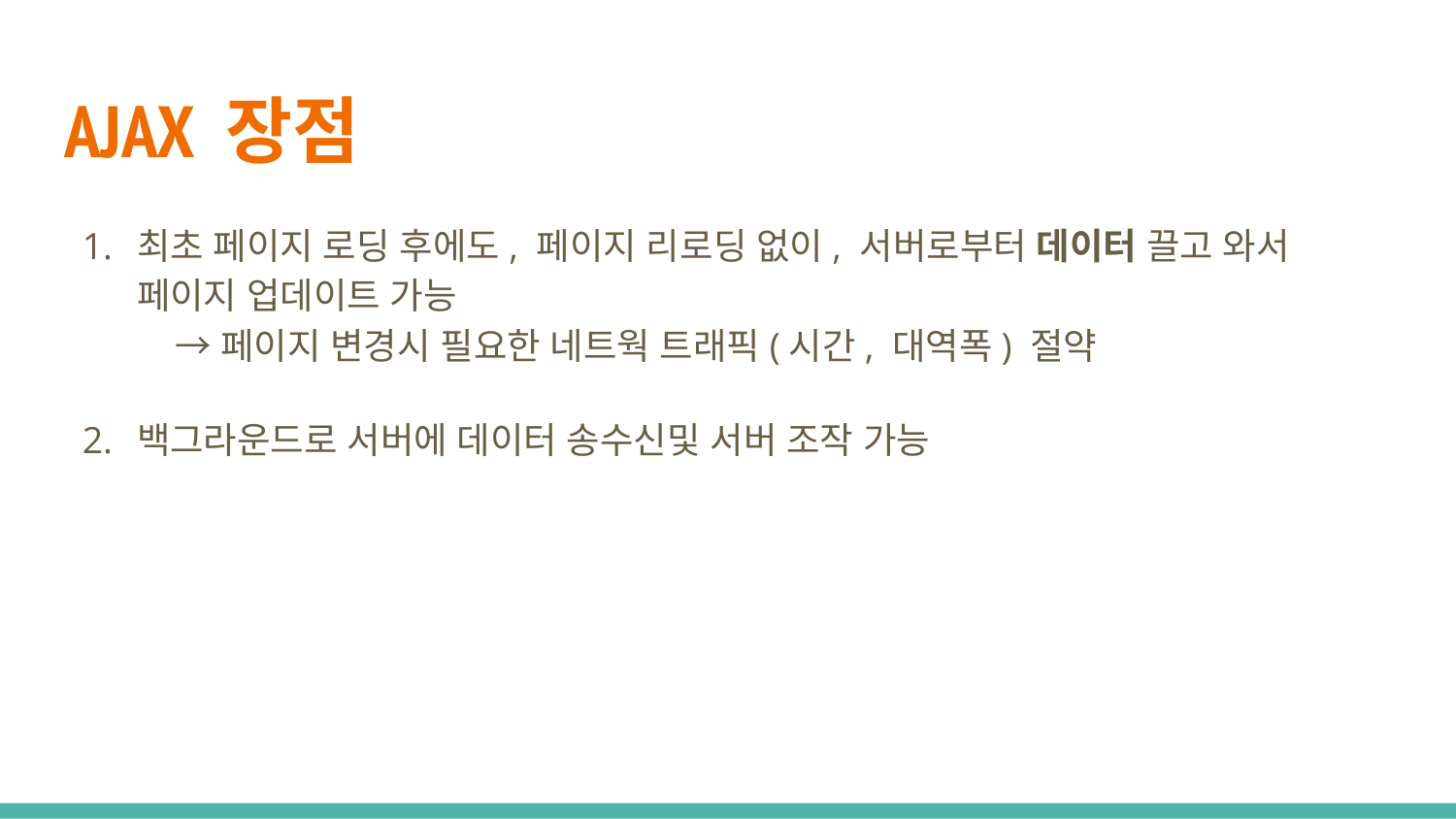

# AJAX 장점
최초 페이지 로딩 후에도, 페이지 리로딩 없이, 서버로부터 데이터 끌고 와서 페이지 업데이트 가능
    → 페이지 변경시 필요한 네트웍 트래픽(시간, 대역폭) 절약
백그라운드로 서버에 데이터 송수신및 서버 조작 가능